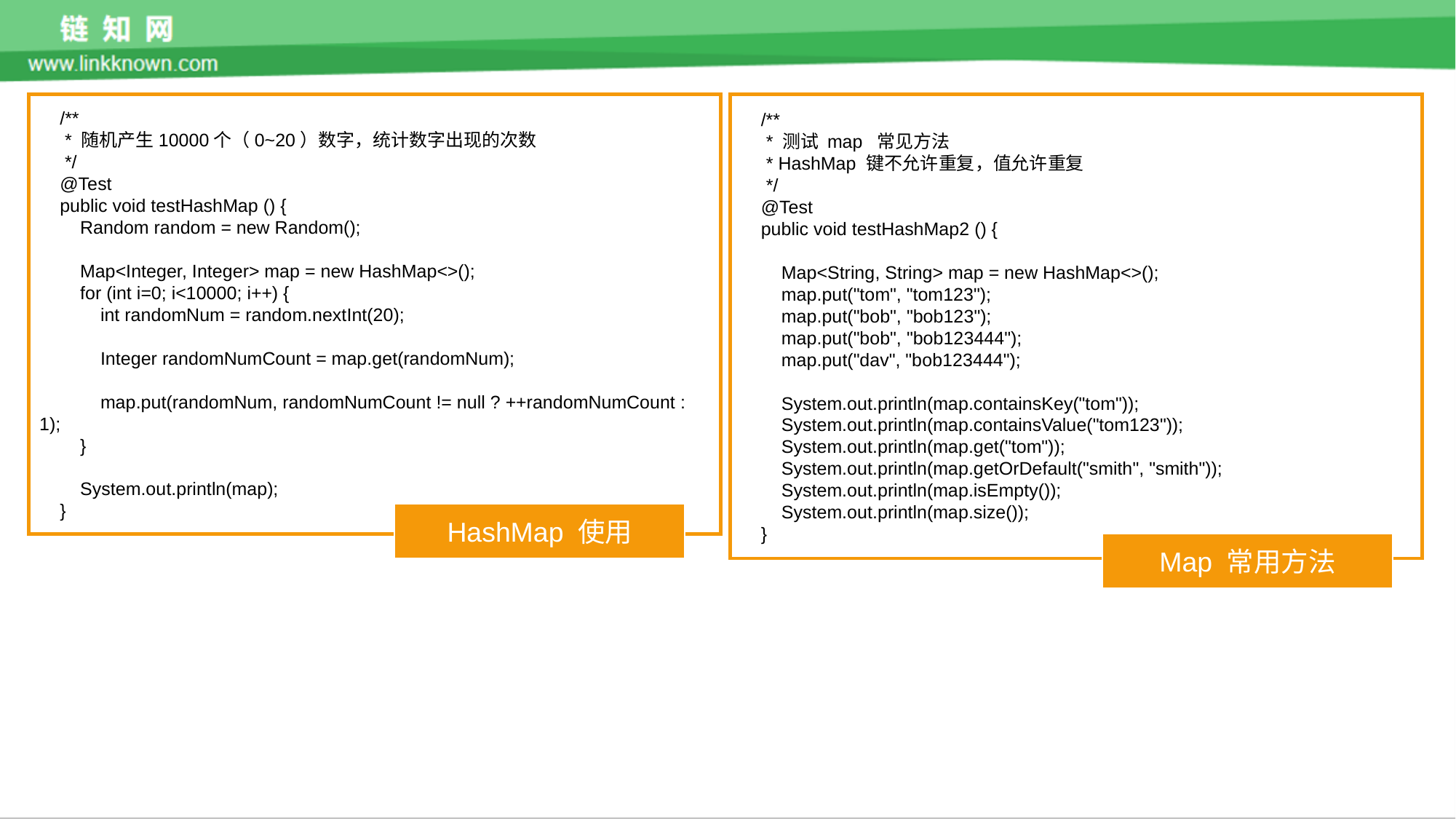

/**
     * 随机产生10000个（0~20）数字，统计数字出现的次数
     */
    @Test
    public void testHashMap () {
        Random random = new Random();

        Map<Integer, Integer> map = new HashMap<>();
        for (int i=0; i<10000; i++) {
            int randomNum = random.nextInt(20);

            Integer randomNumCount = map.get(randomNum);

            map.put(randomNum, randomNumCount != null ? ++randomNumCount : 1);
        }

        System.out.println(map);
    }
    /**
     * 测试 map  常见方法
     * HashMap 键不允许重复，值允许重复
     */
    @Test
    public void testHashMap2 () {

        Map<String, String> map = new HashMap<>();
        map.put("tom", "tom123");
        map.put("bob", "bob123");
        map.put("bob", "bob123444");
        map.put("dav", "bob123444");

        System.out.println(map.containsKey("tom"));
        System.out.println(map.containsValue("tom123"));
        System.out.println(map.get("tom"));
        System.out.println(map.getOrDefault("smith", "smith"));
        System.out.println(map.isEmpty());
        System.out.println(map.size());
    }
HashMap 使用
Map 常用方法